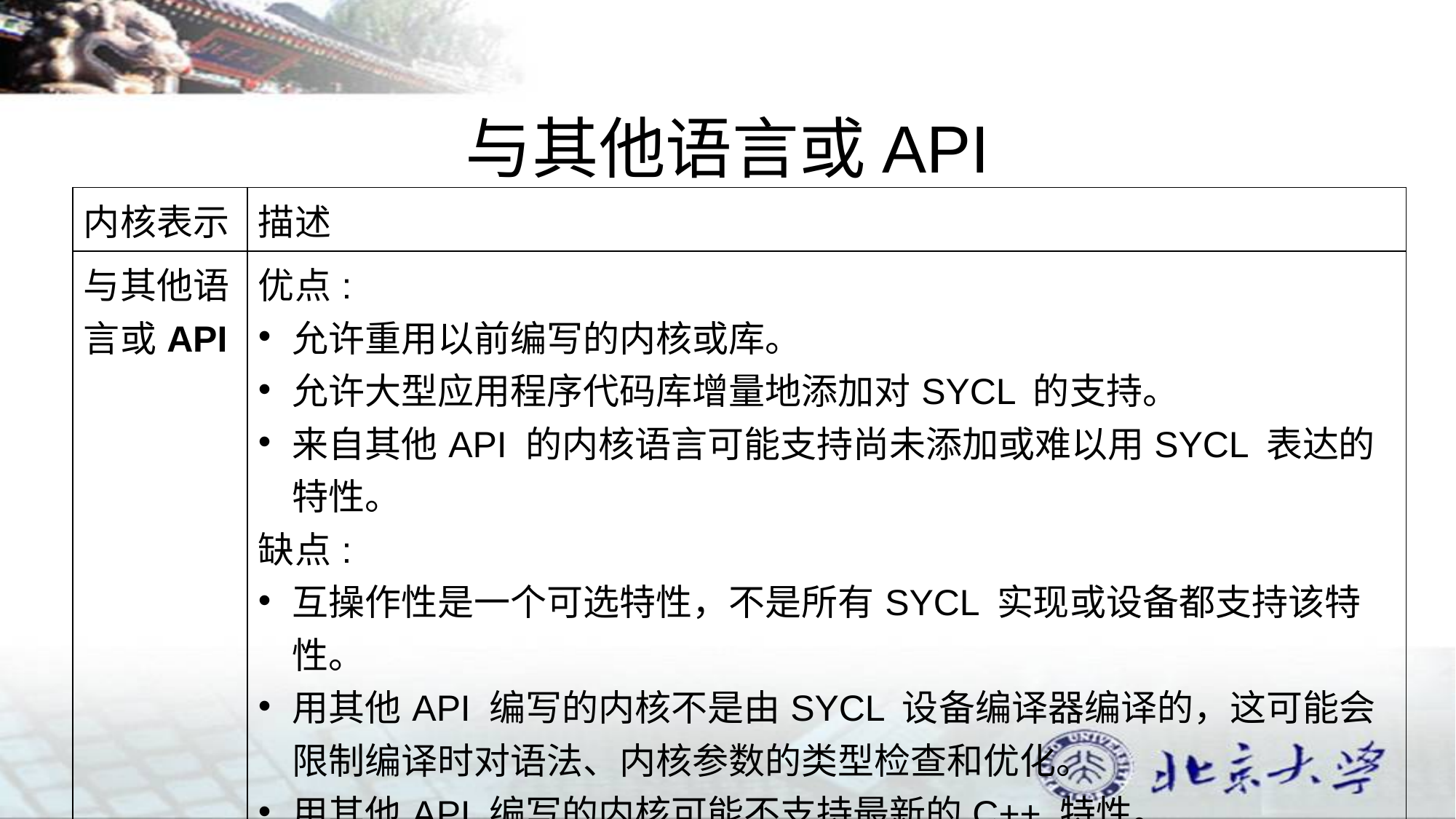

# 与其他语言或API
| 内核表示 | 描述 |
| --- | --- |
| 与其他语言或API | 优点: 允许重用以前编写的内核或库。 允许大型应用程序代码库增量地添加对SYCL 的支持。 来自其他API 的内核语言可能支持尚未添加或难以用SYCL 表达的特性。 缺点: 互操作性是一个可选特性，不是所有SYCL 实现或设备都支持该特性。 用其他API 编写的内核不是由SYCL 设备编译器编译的，这可能会限制编译时对语法、内核参数的类型检查和优化。 用其他API 编写的内核可能不支持最新的C++ 特性。 |